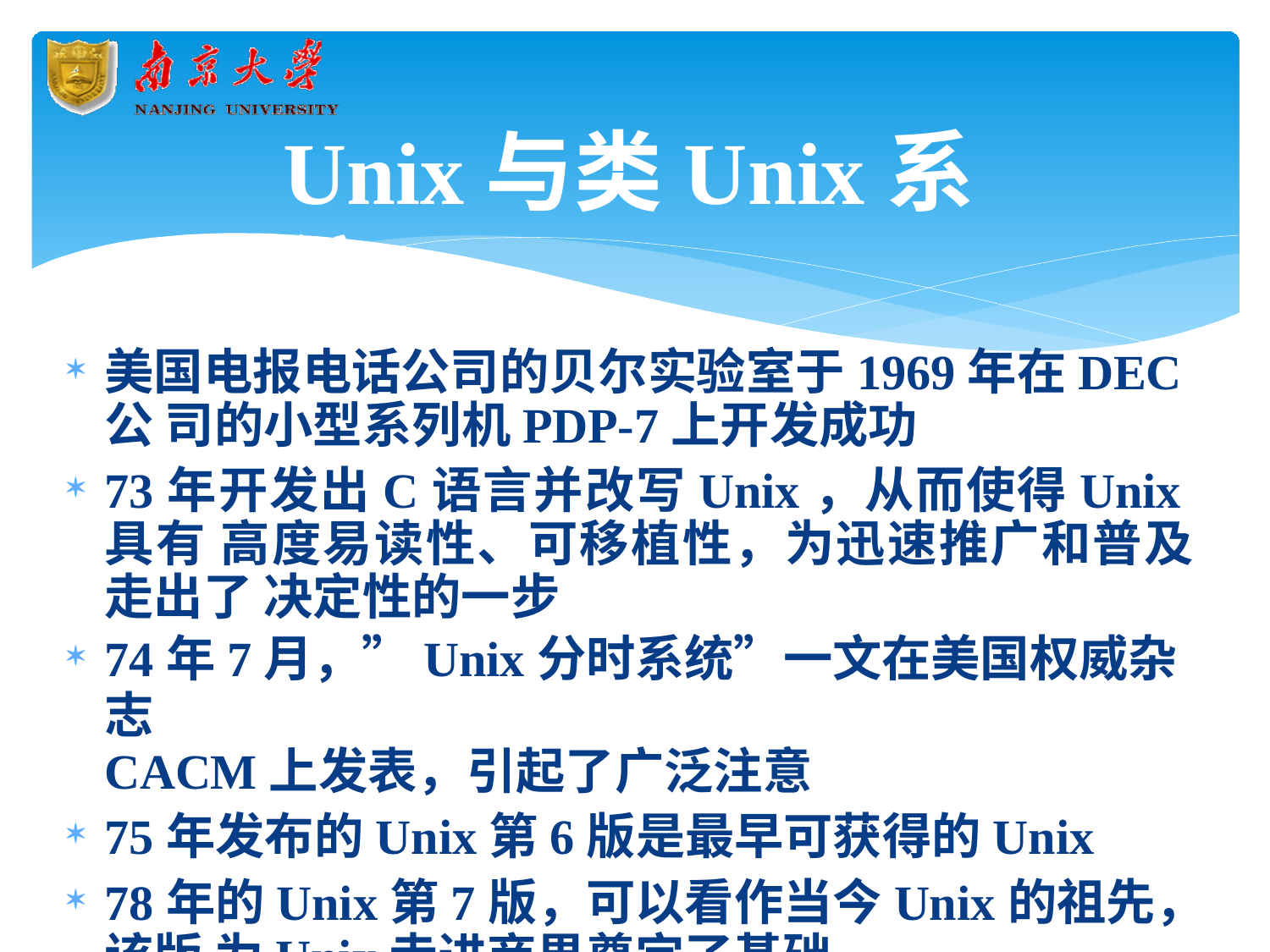

# Unix与类Unix系统
美国电报电话公司的贝尔实验室于1969年在DEC公 司的小型系列机PDP-7上开发成功
73年开发出C语言并改写Unix，从而使得Unix具有 高度易读性、可移植性，为迅速推广和普及走出了 决定性的一步
74年7月，”Unix分时系统”一文在美国权威杂志
CACM上发表，引起了广泛注意
75年发布的Unix第6版是最早可获得的Unix
78年的Unix第7版，可以看作当今Unix的祖先，该版 为Unix走进商界奠定了基础。